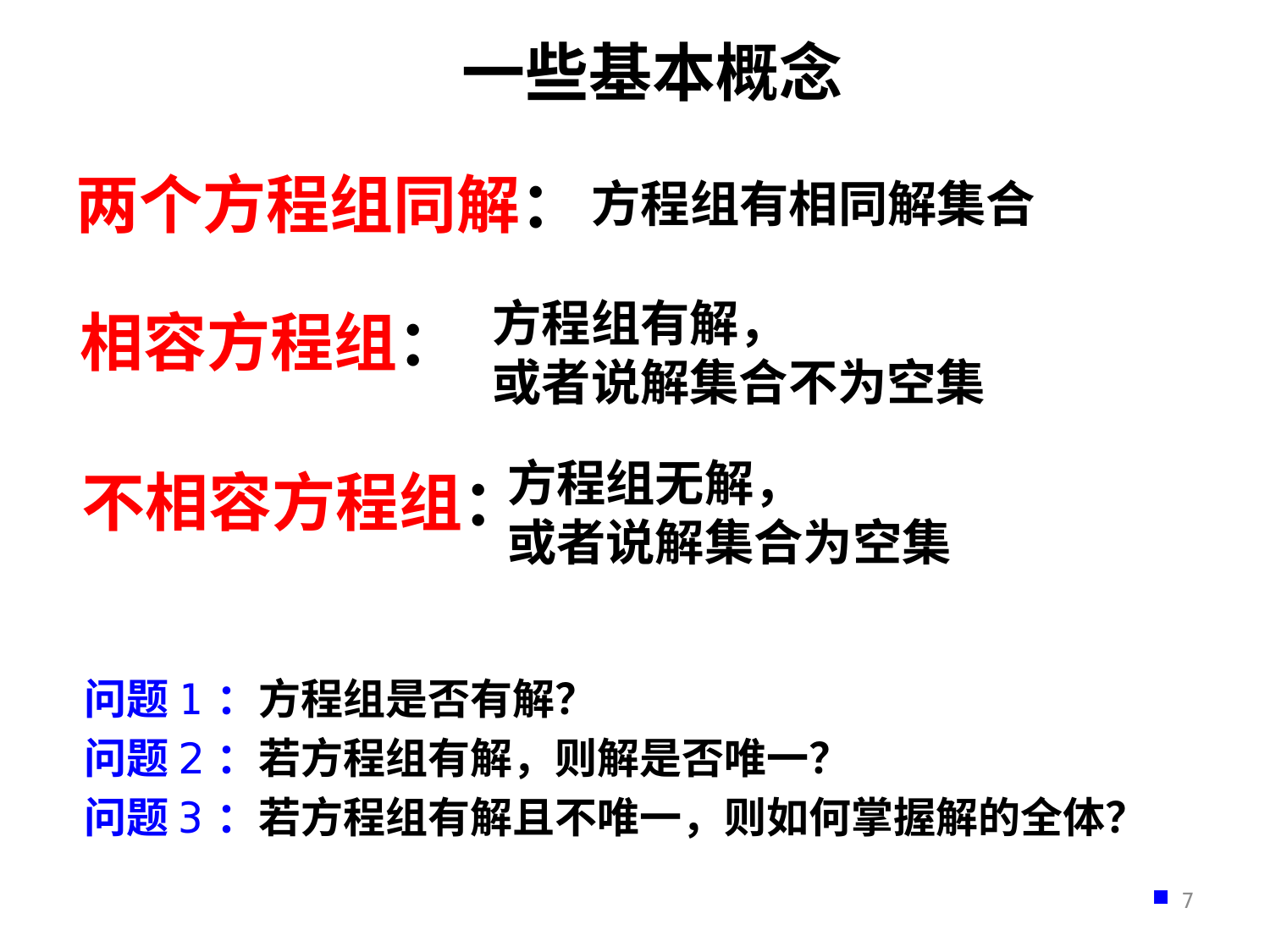

一些基本概念
两个方程组同解：
方程组有相同解集合
方程组有解，
或者说解集合不为空集
相容方程组：
方程组无解，
或者说解集合为空集
不相容方程组：
问题1：方程组是否有解？
问题2：若方程组有解，则解是否唯一？
问题3：若方程组有解且不唯一，则如何掌握解的全体？
7